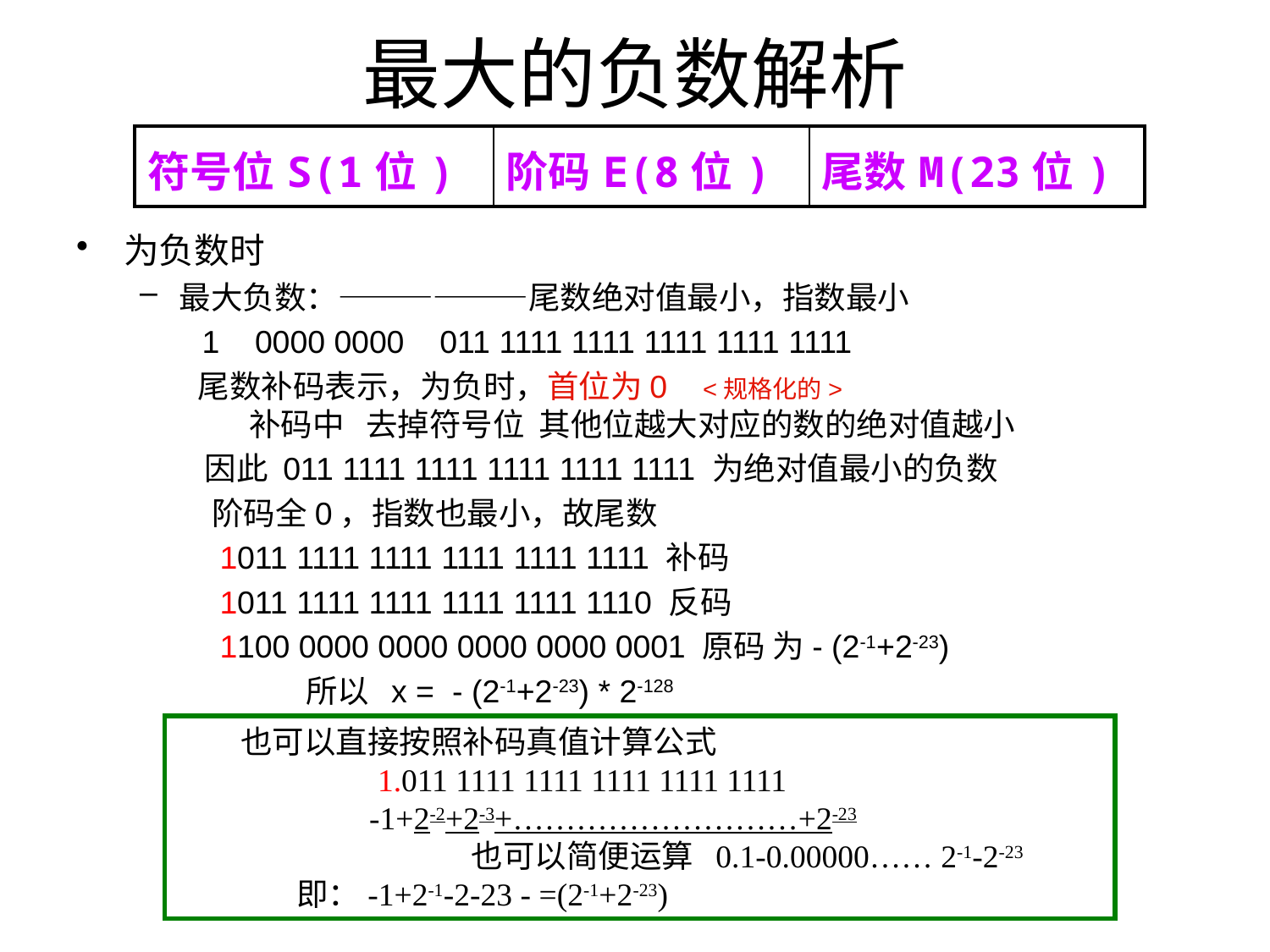

# 最大的负数解析
| 符号位S(1位) | 阶码E(8位) | 尾数M(23位) |
| --- | --- | --- |
为负数时
最大负数：——————尾数绝对值最小，指数最小
       1    0000 0000    011 1111 1111 1111 1111 1111
       尾数补码表示，为负时，首位为0    <规格化的>
       补码中   去掉符号位  其他位越大对应的数的绝对值越小
        因此 011 1111 1111 1111 1111 1111 为绝对值最小的负数
         阶码全0，指数也最小，故尾数
         1011 1111 1111 1111 1111 1111 补码
         1011 1111 1111 1111 1111 1110 反码
         1100 0000 0000 0000 0000 0001 原码 为- (2-1+2-23)
                      所以  x =  - (2-1+2-23) * 2-128

也可以直接按照补码真值计算公式
                 1.011 1111 1111 1111 1111 1111
                -1+2-2+2-3+………………………+2-23
                               也可以简便运算  0.1-0.00000…… 2-1-2-23                即：-1+2-1-2-23 - =(2-1+2-23)